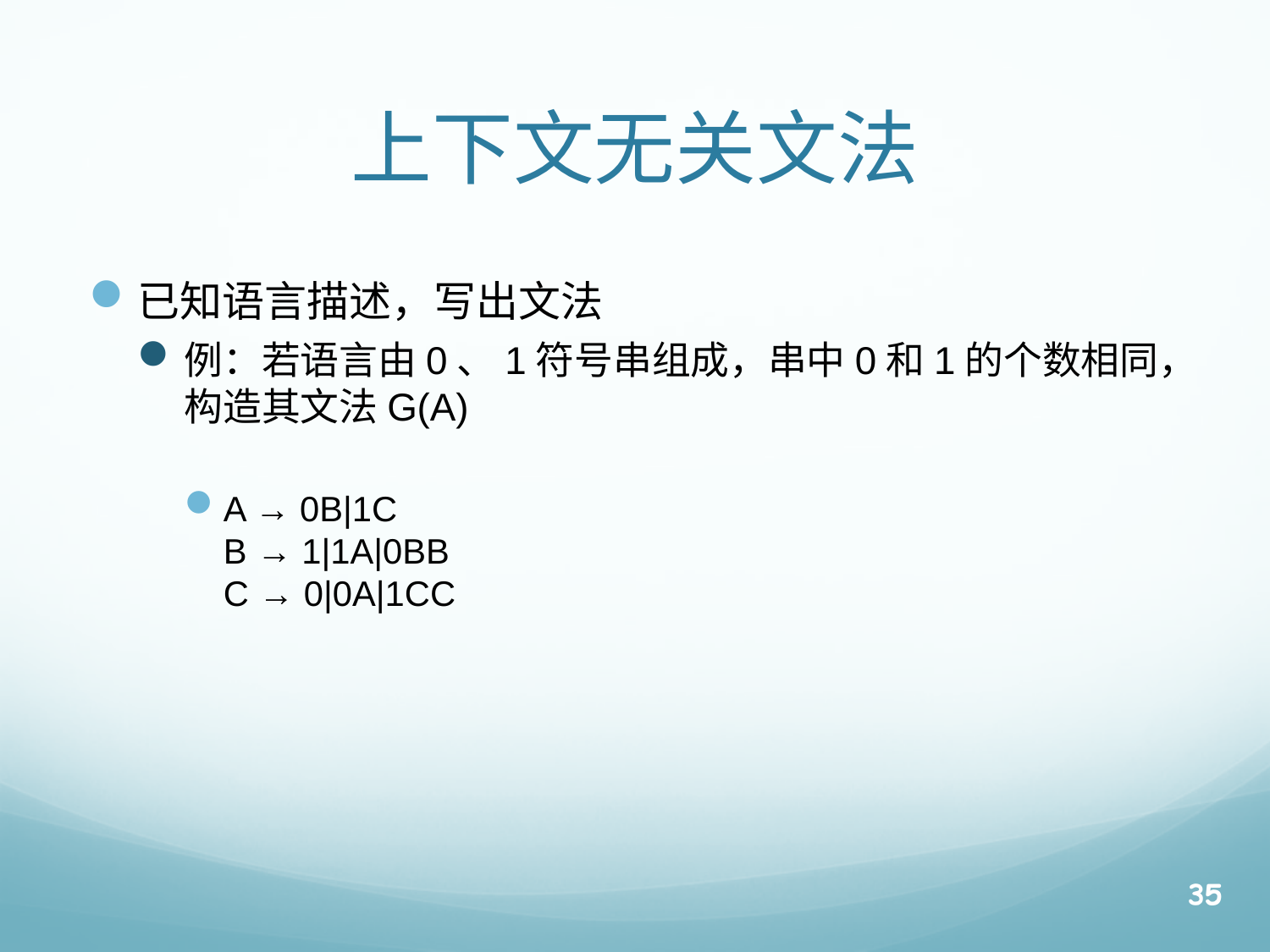

# 上下文无关文法
已知语言描述，写出文法
例：若语言由0、1符号串组成，串中0和1的个数相同，构造其文法G(A)
A → 0B|1C
B → 1|1A|0BB
C → 0|0A|1CC
35